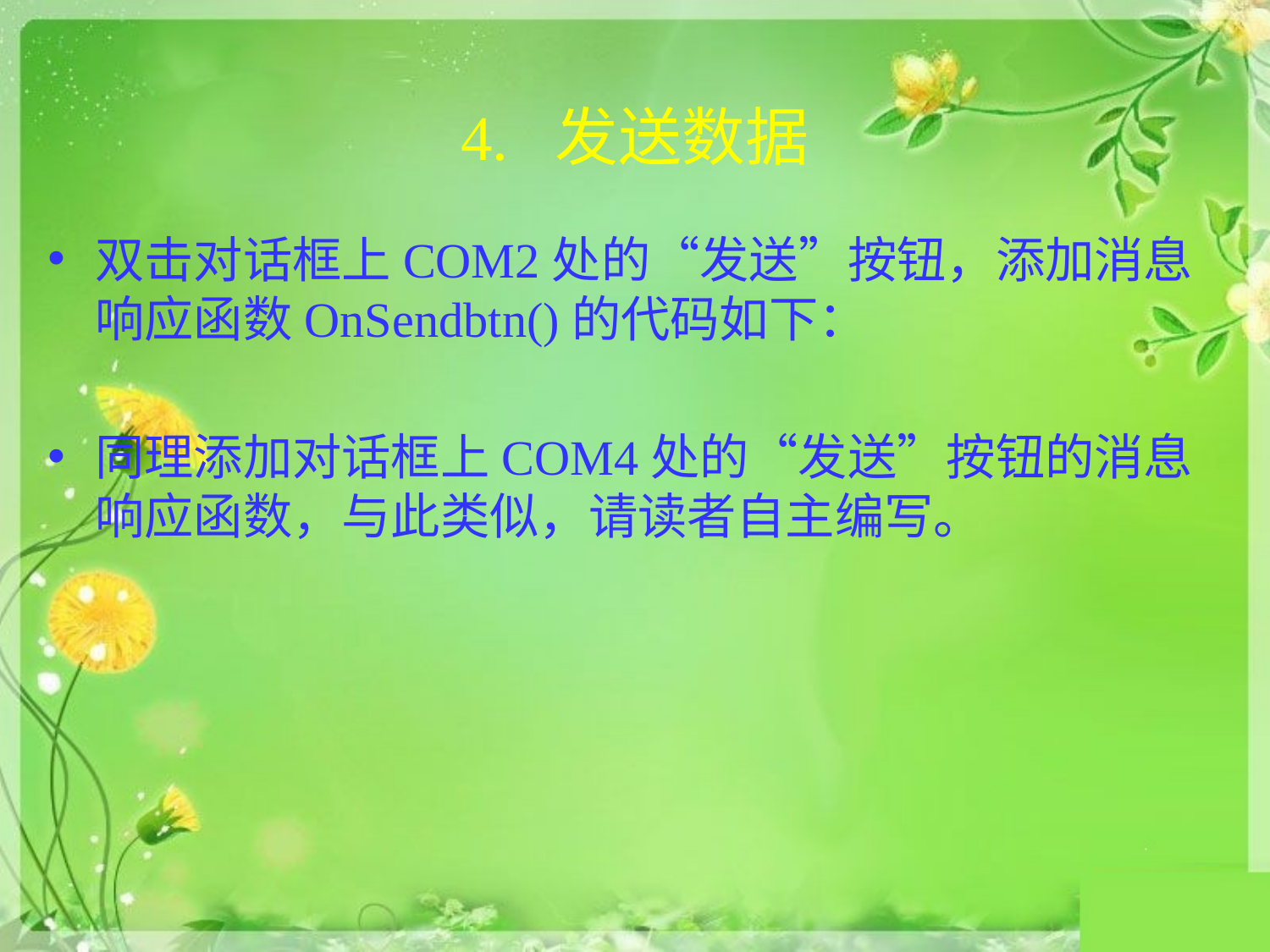

# 4.  发送数据
双击对话框上COM2处的“发送”按钮，添加消息响应函数OnSendbtn()的代码如下：

同理添加对话框上COM4处的“发送”按钮的消息响应函数，与此类似，请读者自主编写。